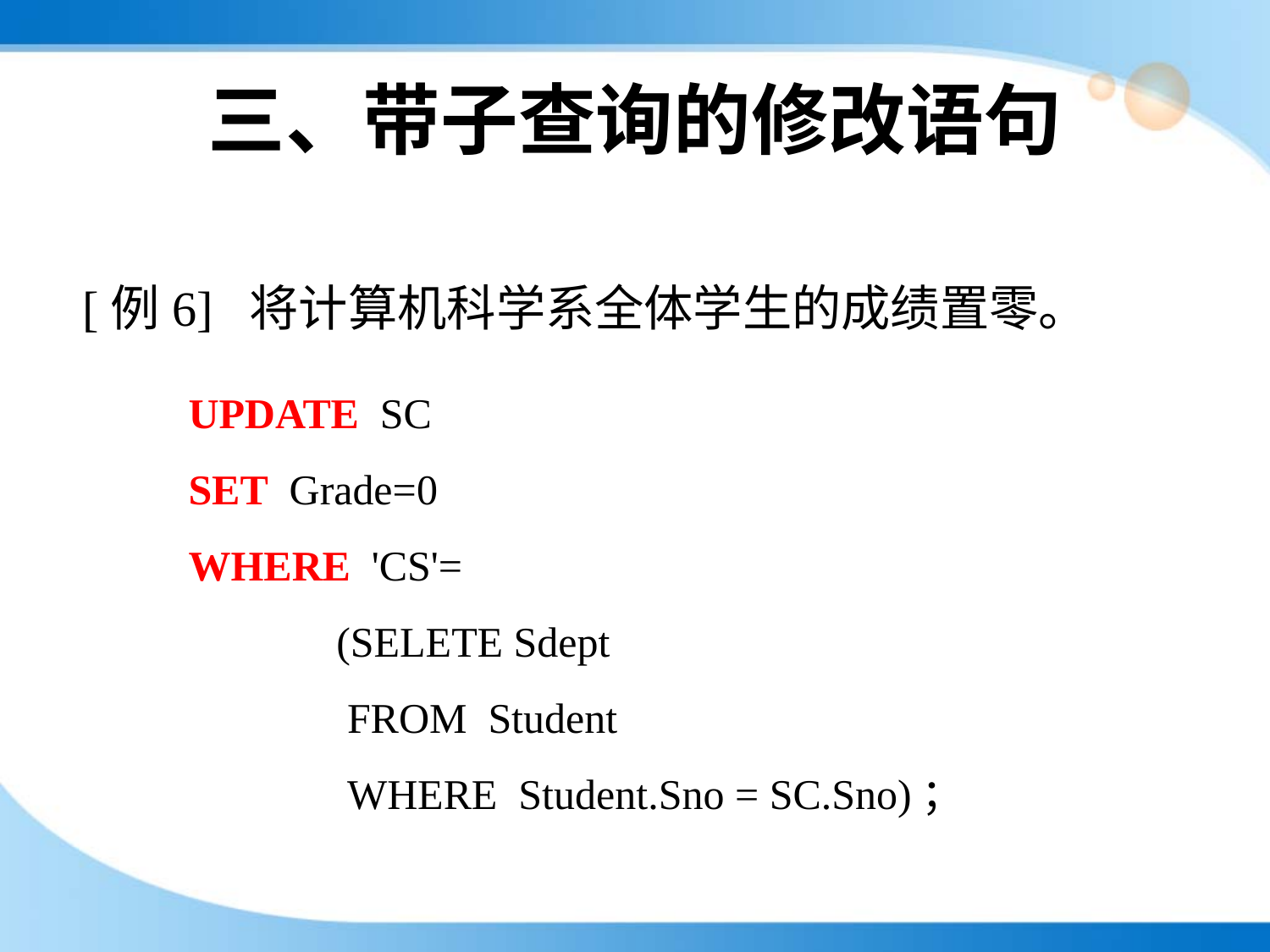

# 三、带子查询的修改语句
[例6]  将计算机科学系全体学生的成绩置零。
UPDATE  SC
SET  Grade=0
WHERE  'CS'=
              (SELETE Sdept
               FROM  Student
               WHERE  Student.Sno = SC.Sno)；